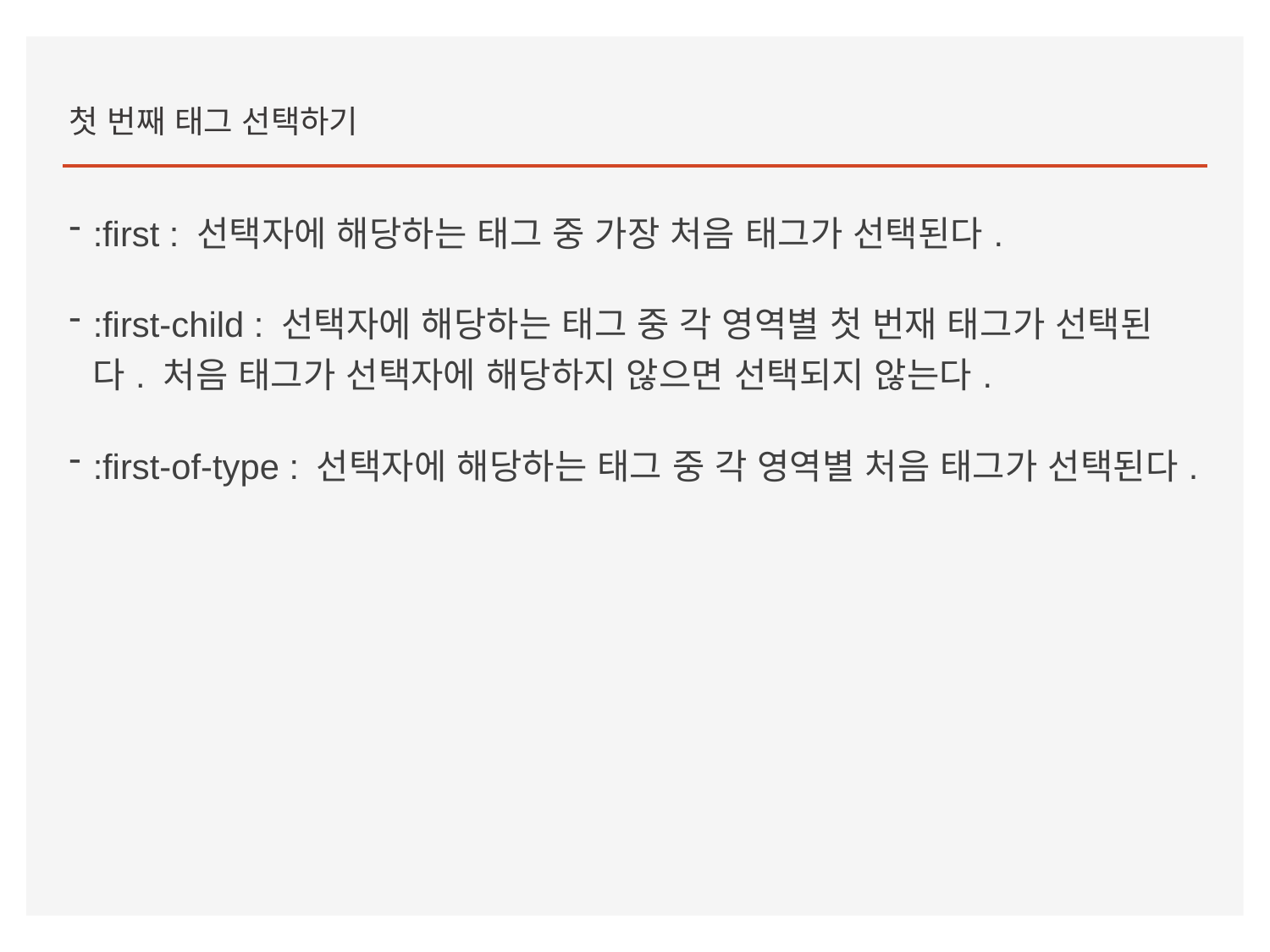

첫 번째 태그 선택하기
:first : 선택자에 해당하는 태그 중 가장 처음 태그가 선택된다.
:first-child : 선택자에 해당하는 태그 중 각 영역별 첫 번재 태그가 선택된다. 처음 태그가 선택자에 해당하지 않으면 선택되지 않는다.
:first-of-type : 선택자에 해당하는 태그 중 각 영역별 처음 태그가 선택된다.